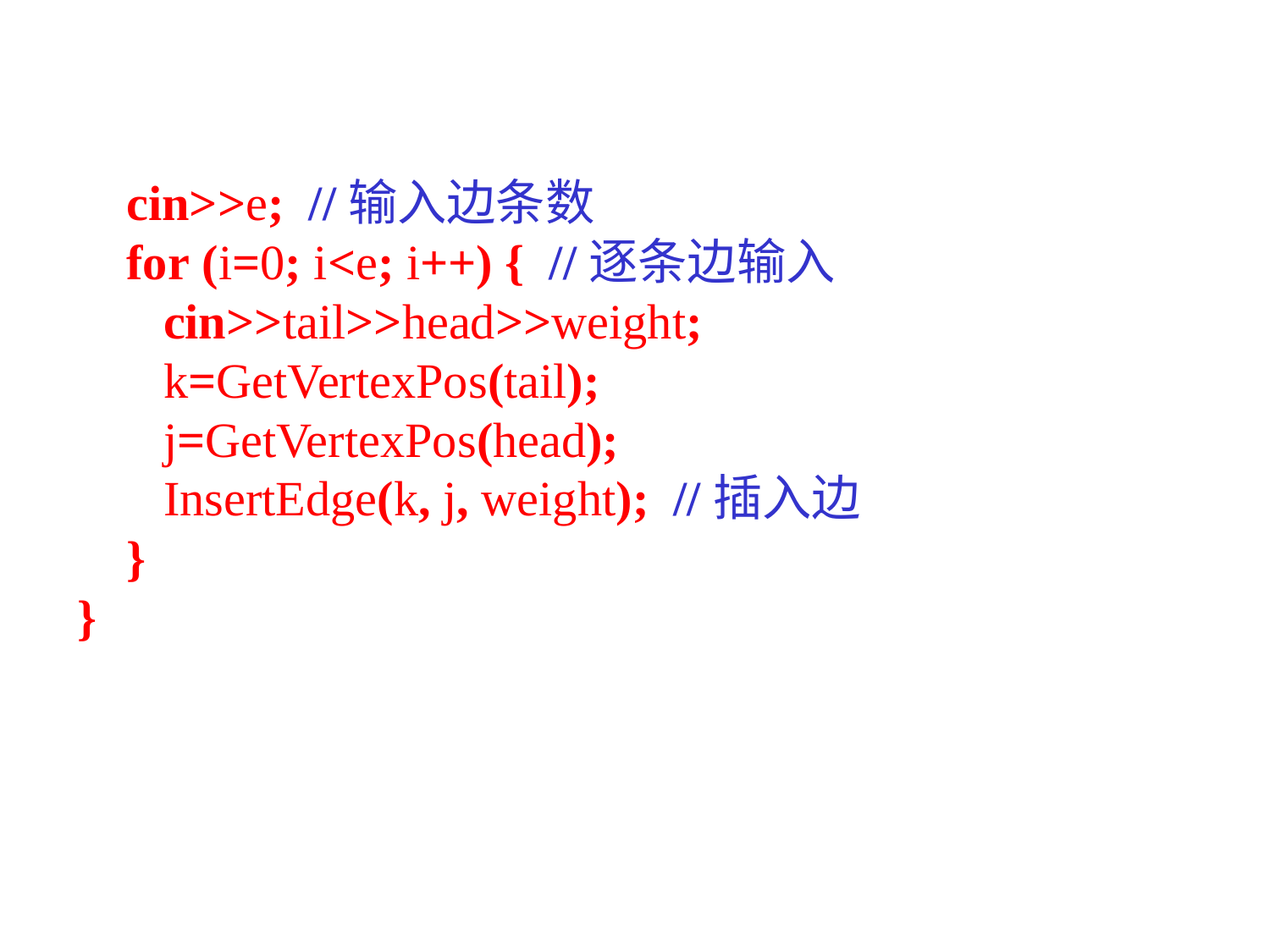

cin>>e;  //输入边条数
    for (i=0; i<e; i++) {  //逐条边输入
       cin>>tail>>head>>weight;
       k=GetVertexPos(tail);
       j=GetVertexPos(head);
       InsertEdge(k, j, weight);  //插入边
    }
}
53